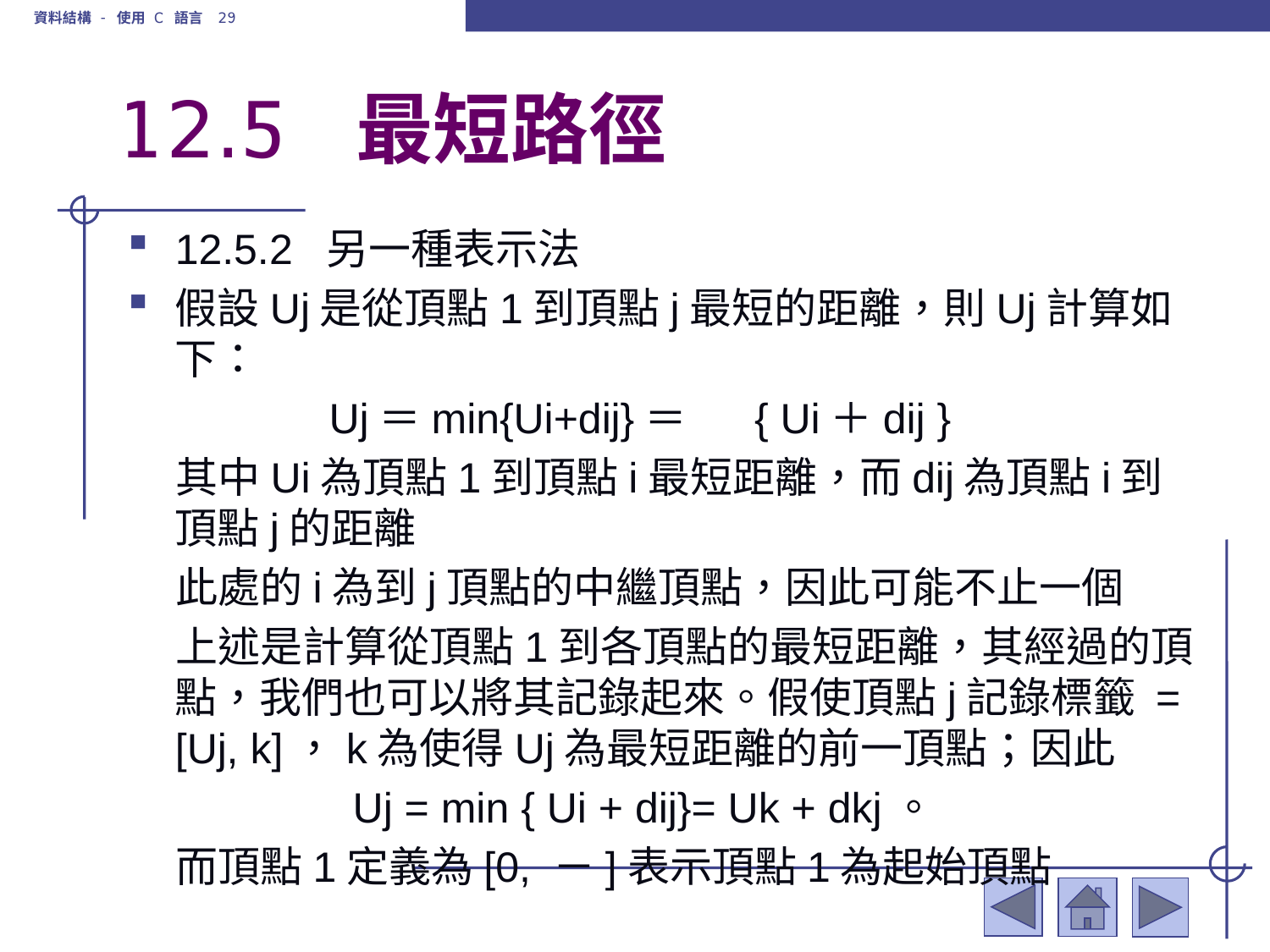

資料結構 - 使用 C 語言   29
# 12.5  最短路徑
12.5.2  另一種表示法
假設Uj是從頂點1到頂點j最短的距離，則Uj計算如下：
                 Uj＝min{Ui+dij}＝      { Ui＋dij }
    其中Ui為頂點1到頂點i最短距離，而dij為頂點i到頂點j的距離
    此處的i為到j頂點的中繼頂點，因此可能不止一個
    上述是計算從頂點1到各頂點的最短距離，其經過的頂點，我們也可以將其記錄起來。假使頂點j記錄標籤 = [Uj, k]，k為使得Uj為最短距離的前一頂點；因此
                   Uj = min { Ui + dij}= Uk + dkj。
    而頂點1定義為[0, －]表示頂點1為起始頂點